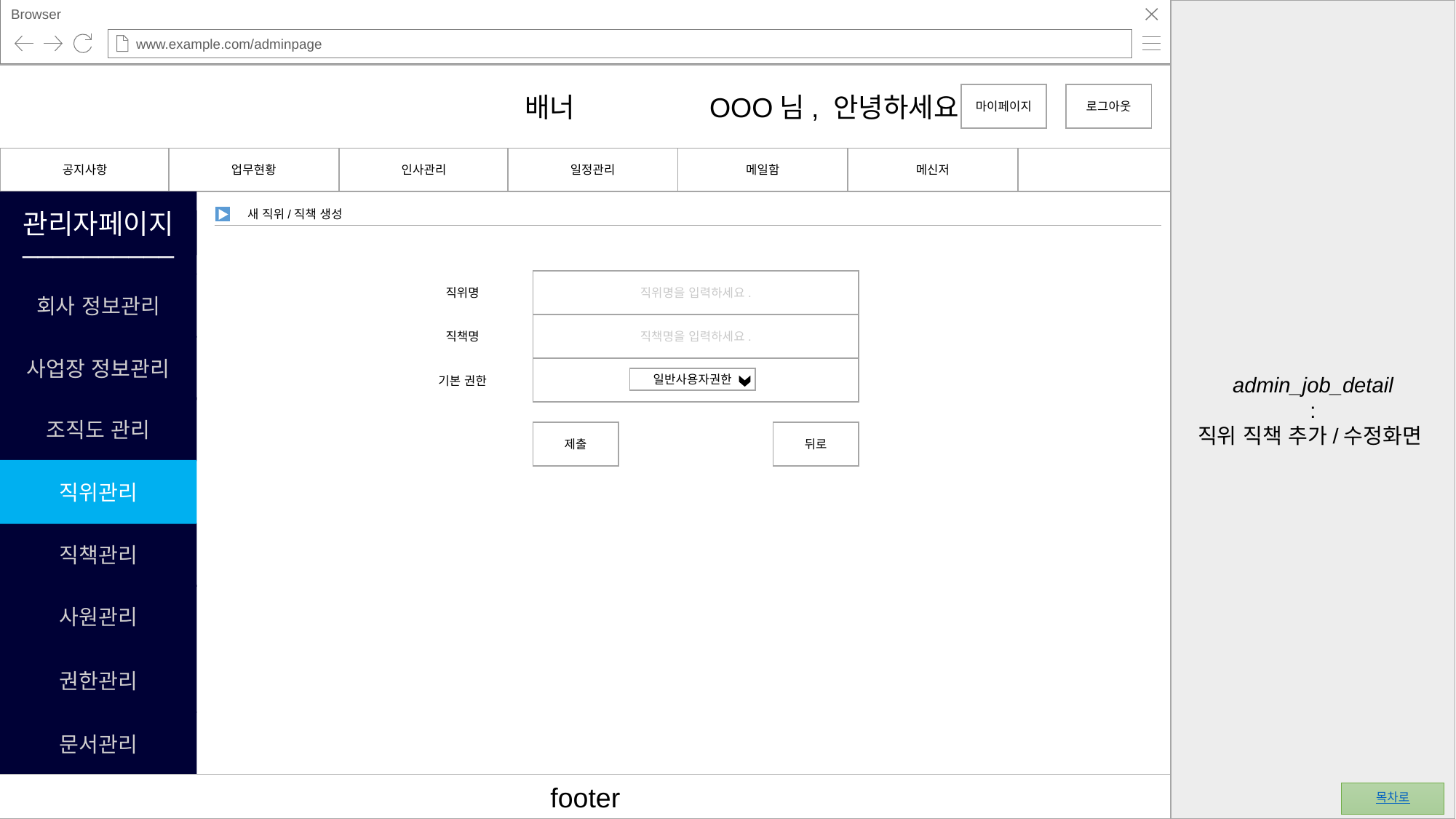

Browser

www.example.com/adminpage

admin_job_detail
:
직위 직책 추가/수정화면
			배너	         OOO님, 안녕하세요!
마이페이지
로그아웃

공지사항
업무현황
인사관리
일정관리
메일함
메신저
관리자페이지
__________
새 직위/직책 생성

직위명
직위명을 입력하세요.
회사 정보관리
직책명
직책명을 입력하세요.
사업장 정보관리

기본 권한
일반사용자권한

조직도 관리
제출
뒤로
직위관리
직책관리
사원관리
권한관리
문서관리
footer
목차로